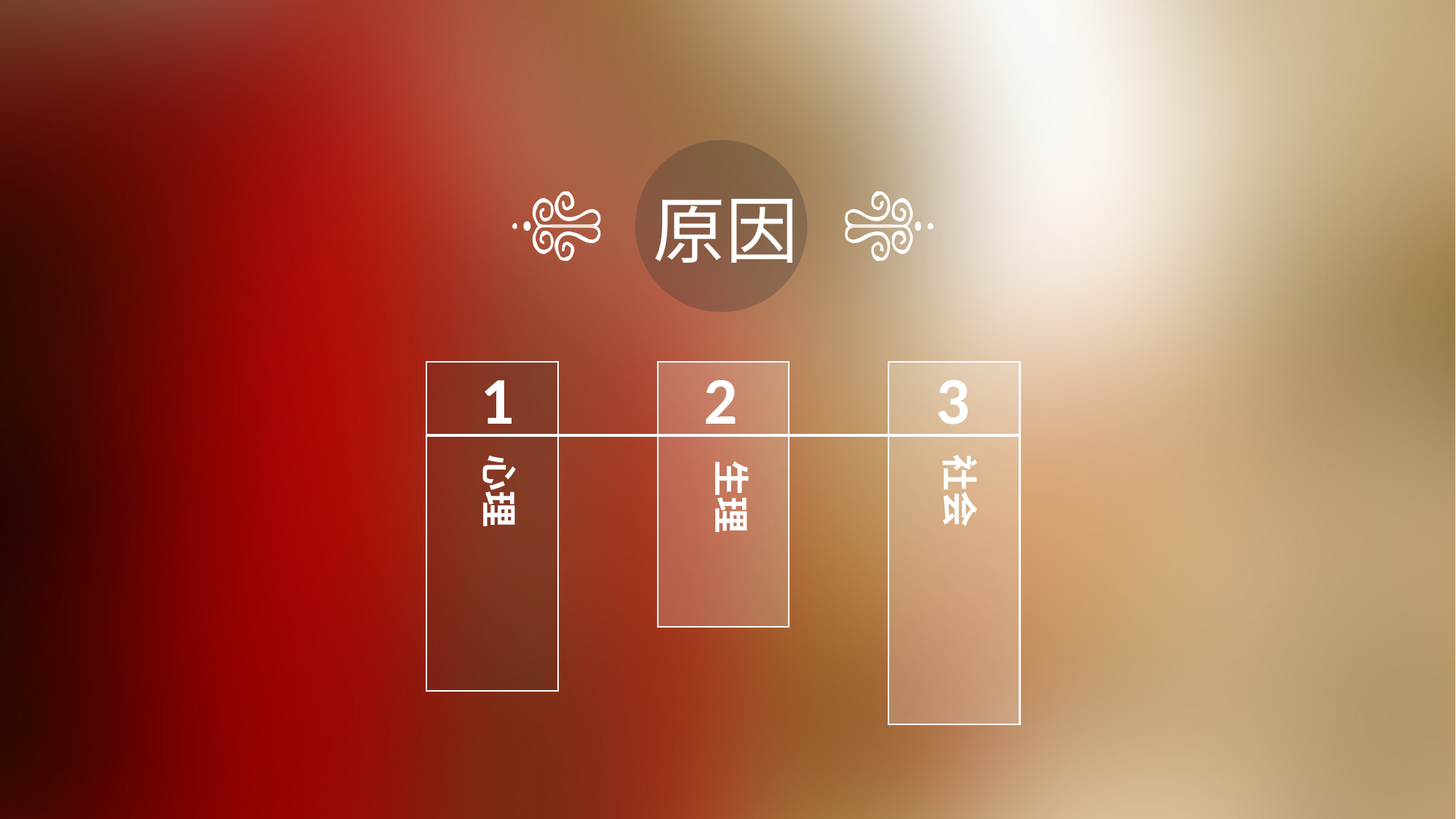

原因

3
1
2

社会
心理
生理